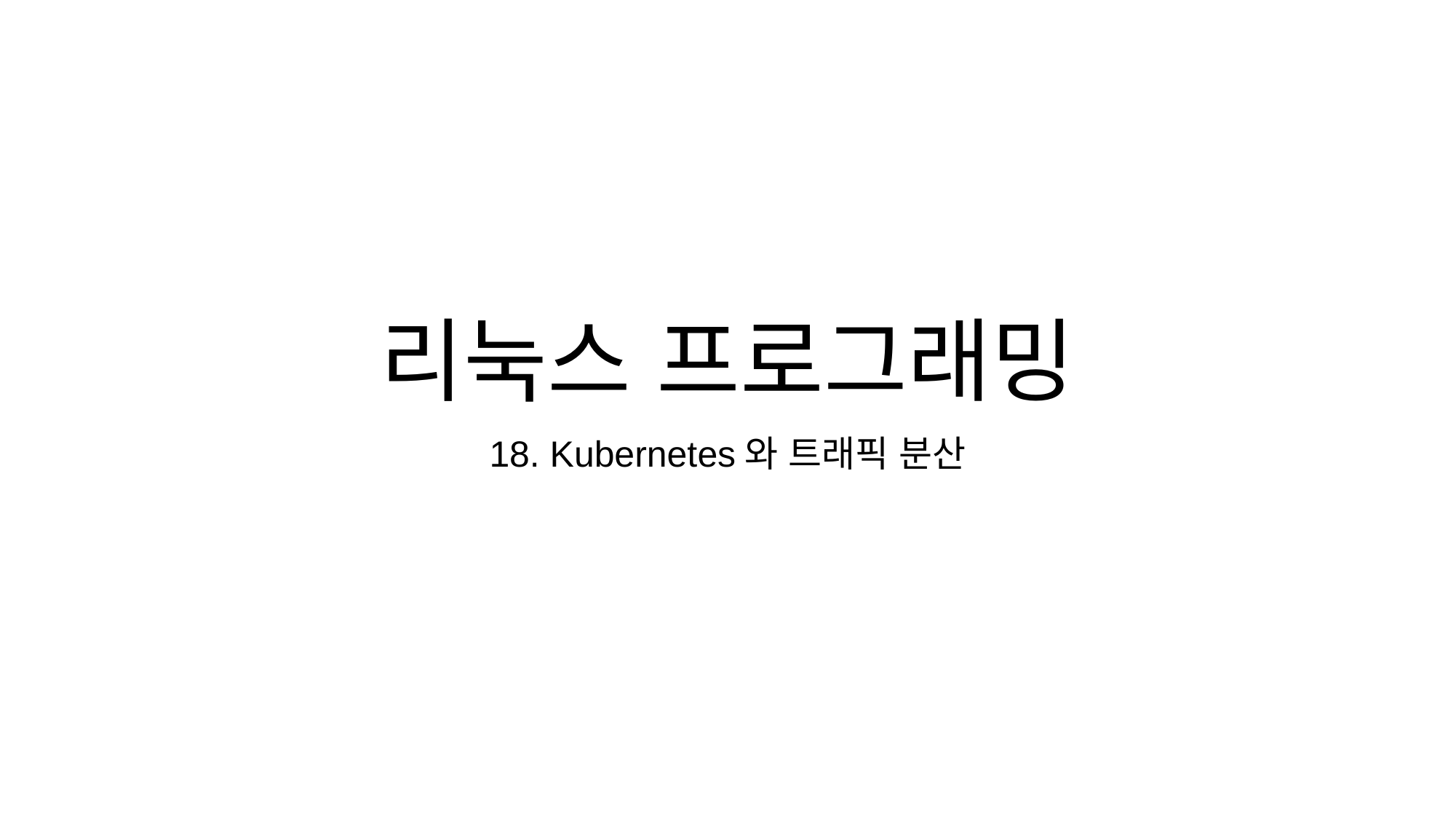

# 리눅스 프로그래밍
18. Kubernetes와 트래픽 분산